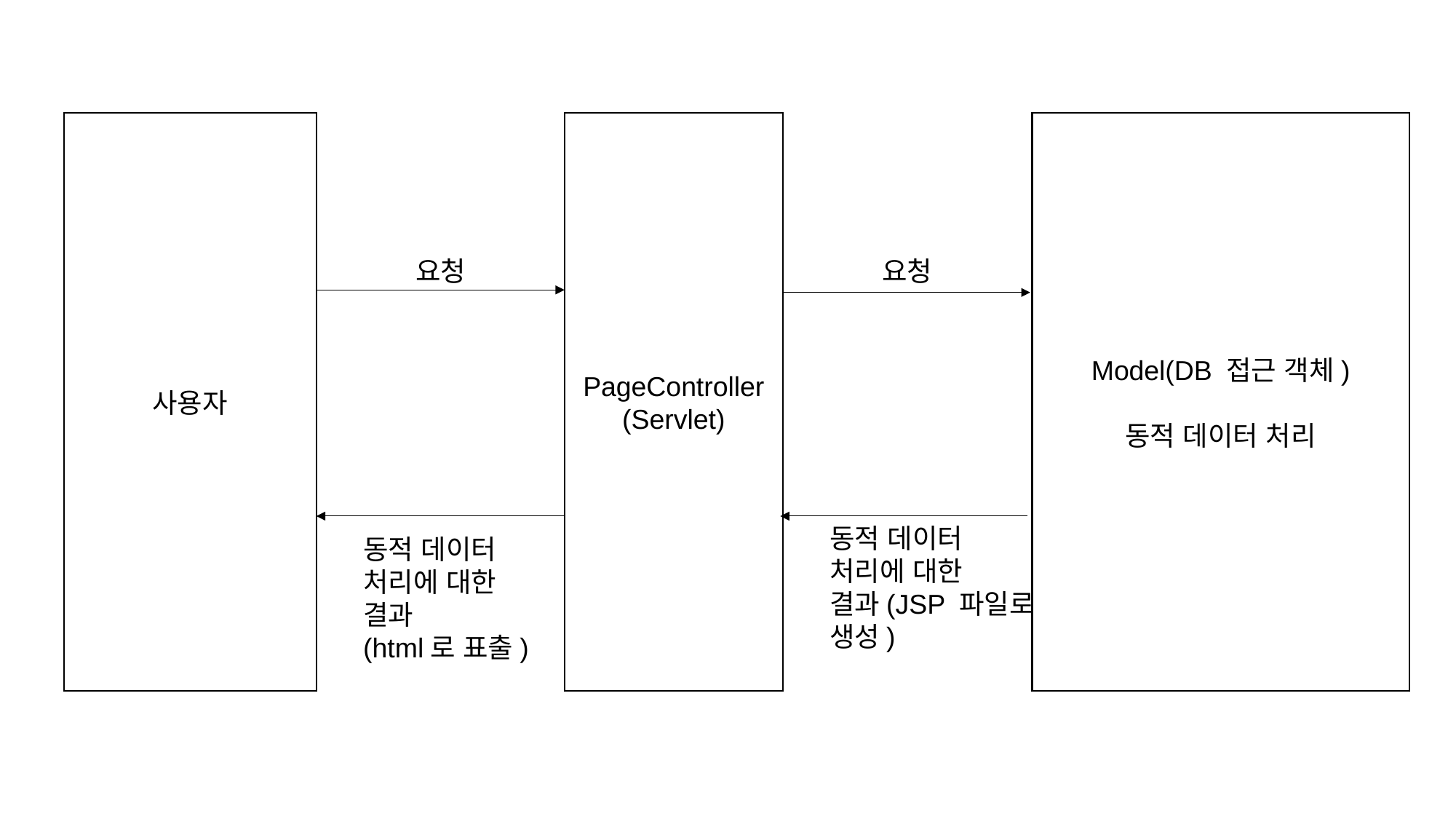

사용자
PageController
(Servlet)
Model(DB 접근 객체)

동적 데이터 처리
요청
요청
동적 데이터
처리에 대한
결과(JSP 파일로
생성)
동적 데이터
처리에 대한
결과
(html로 표출)